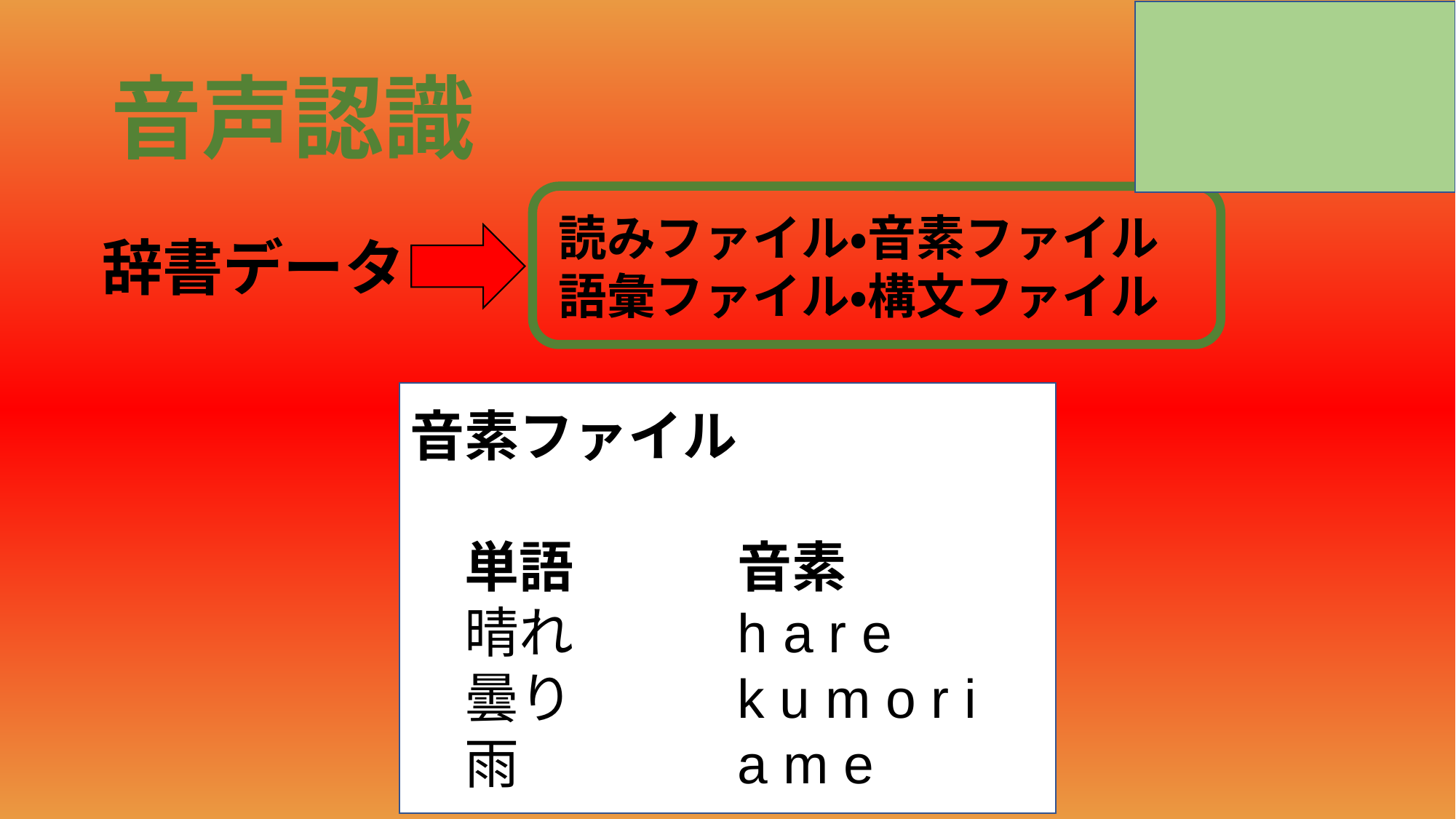

# 音声認識

読みファイル・音素ファイル
語彙ファイル・構文ファイル
辞書データ

音素ファイル

　単語		音素
　晴れ		h a r e
　曇り		k u m o r i
　雨		a m e